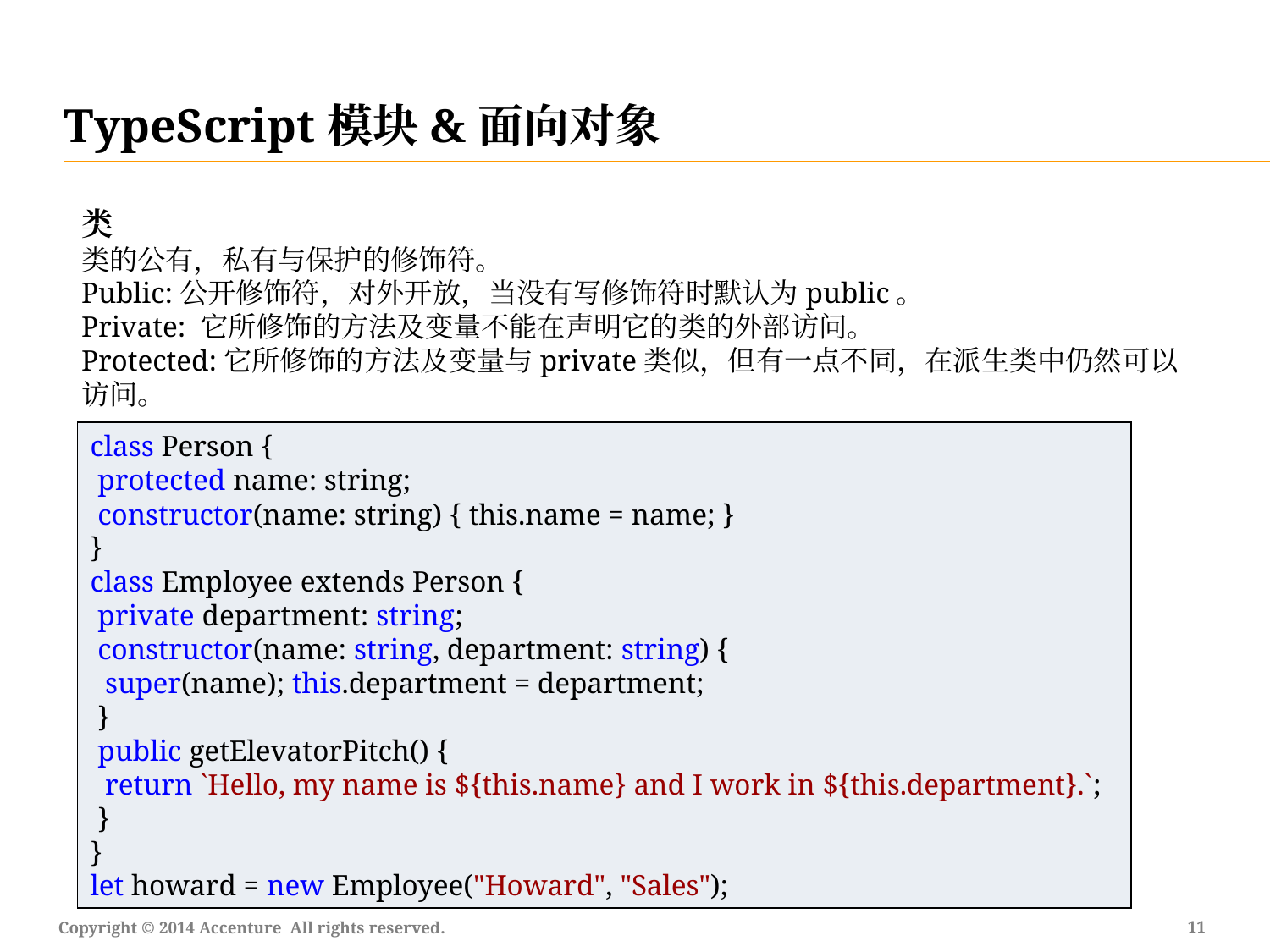

TypeScript模块&面向对象
类
类的公有，私有与保护的修饰符。
Public:公开修饰符，对外开放，当没有写修饰符时默认为public。
Private: 它所修饰的方法及变量不能在声明它的类的外部访问。
Protected:它所修饰的方法及变量与private类似，但有一点不同，在派生类中仍然可以访问。

class Person {
 protected name: string;
 constructor(name: string) { this.name = name; }
}
class Employee extends Person {
 private department: string;
 constructor(name: string, department: string) {
  super(name); this.department = department;
 }
 public getElevatorPitch() {
  return `Hello, my name is ${this.name} and I work in ${this.department}.`;
 }
}
let howard = new Employee("Howard", "Sales");
11
Copyright © 2014 Accenture  All rights reserved.